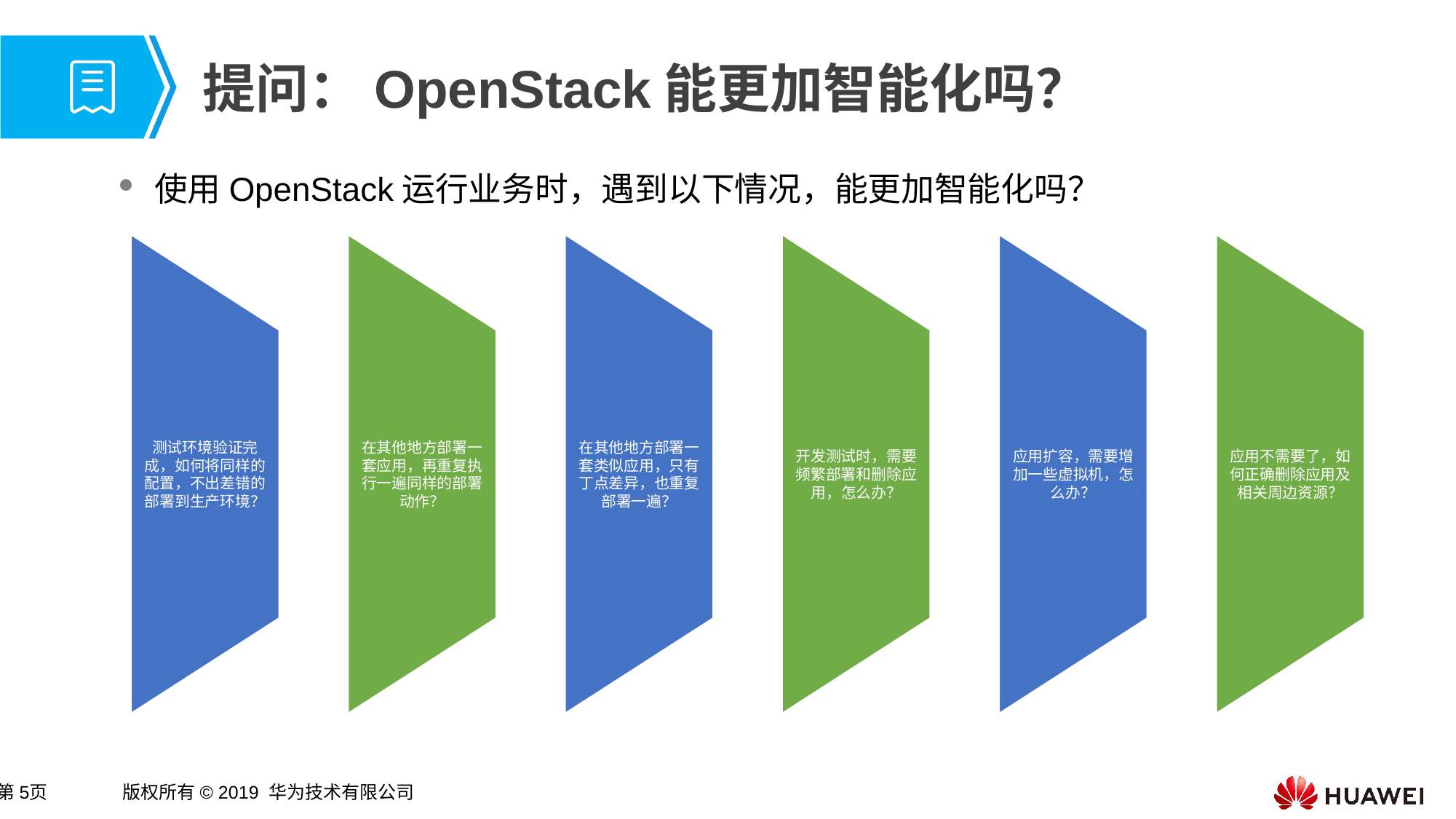

# 提问：OpenStack能更加智能化吗？
使用OpenStack运行业务时，遇到以下情况，能更加智能化吗？

测试环境验证完成，如何将同样的配置，不出差错的部署到生产环境？
在其他地方部署一套应用，再重复执行一遍同样的部署动作？
在其他地方部署一套类似应用，只有丁点差异，也重复部署一遍？
开发测试时，需要频繁部署和删除应用，怎么办？
应用扩容，需要增加一些虚拟机，怎么办？
应用不需要了，如何正确删除应用及相关周边资源？